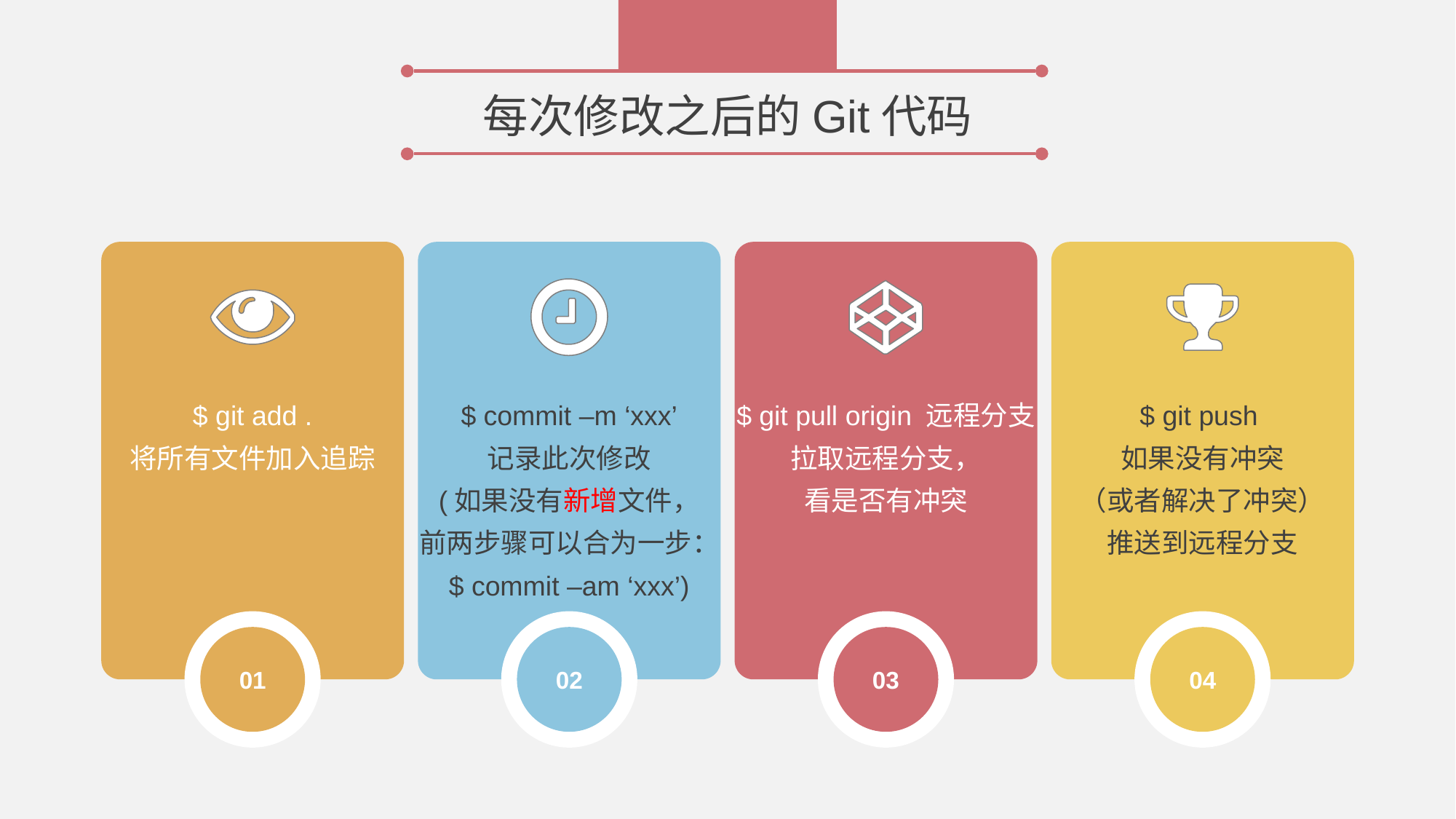

每次修改之后的Git代码

04
01
02
03
$ git add .
将所有文件加入追踪
$ commit –m ‘xxx’
记录此次修改
(如果没有新增文件，
前两步骤可以合为一步：
$ commit –am ‘xxx’)
$ git pull origin 远程分支
拉取远程分支，
看是否有冲突
$ git push
如果没有冲突
（或者解决了冲突）
推送到远程分支